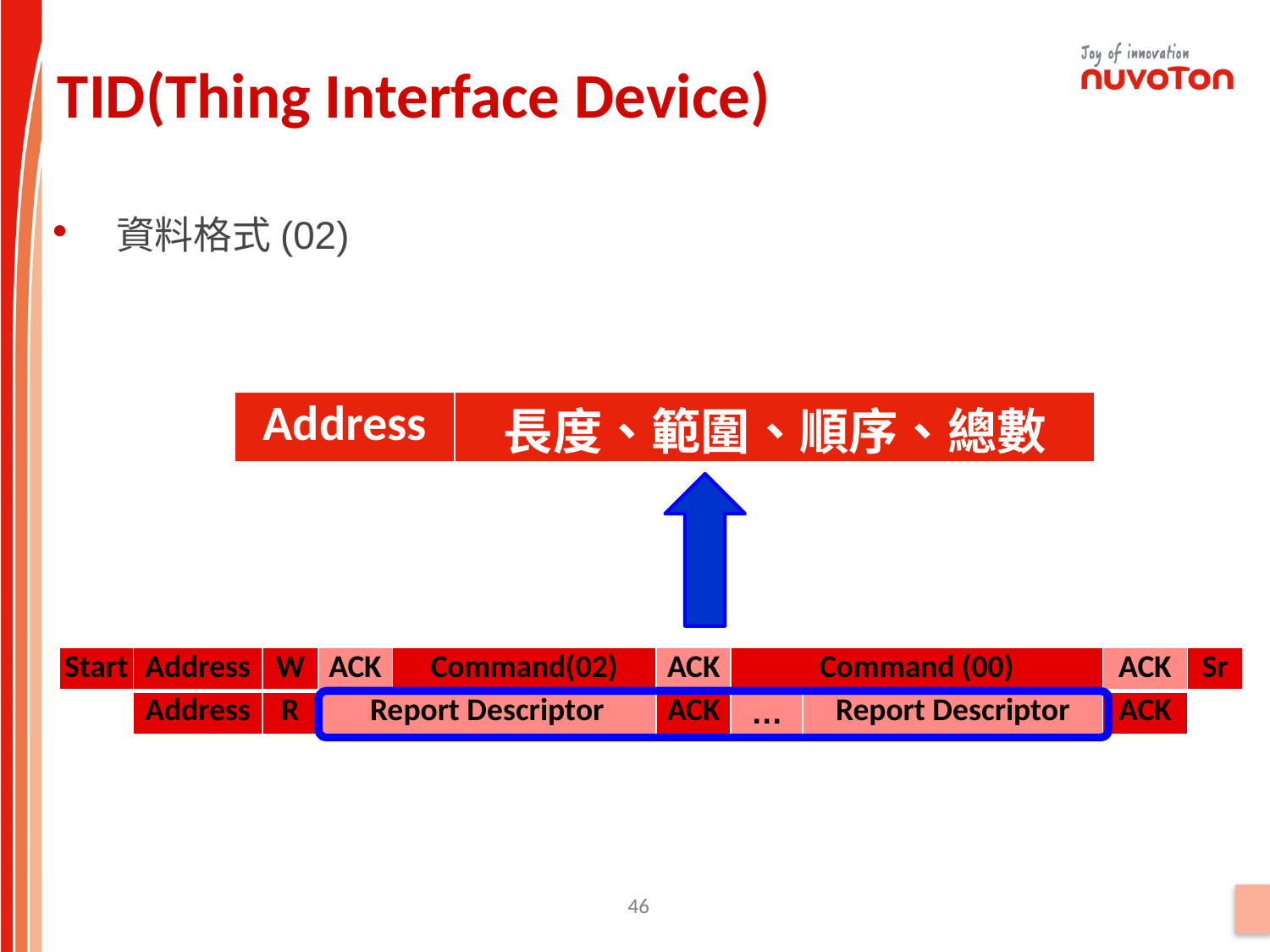

TID(Thing Interface Device)
資料格式(02)
| Address | 長度、範圍、順序、總數 |
| --- | --- |

| Start | Address | W | ACK | Command(02) | ACK | Command (00) |  | ACK | Sr |
| --- | --- | --- | --- | --- | --- | --- | --- | --- | --- |
|  | Address | R | Report Descriptor |  | ACK | … | Report Descriptor | ACK |  |

46